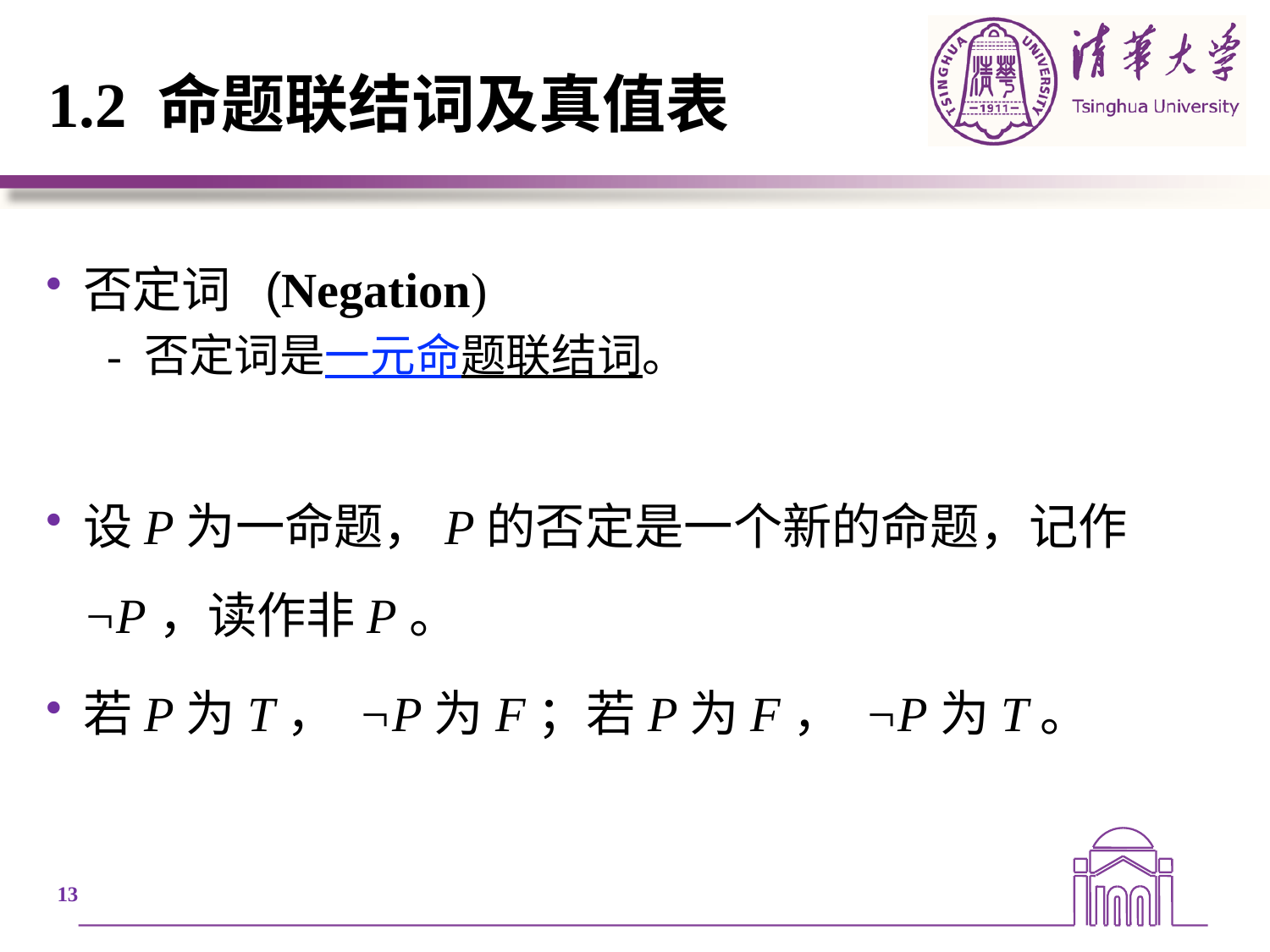

# 1.2 命题联结词及真值表
否定词  (Negation)
 - 否定词是一元命题联结词。

设P为一命题，P的否定是一个新的命题，记作¬P，读作非P。
若P为T， ¬P为F；若P为F， ¬P为T。